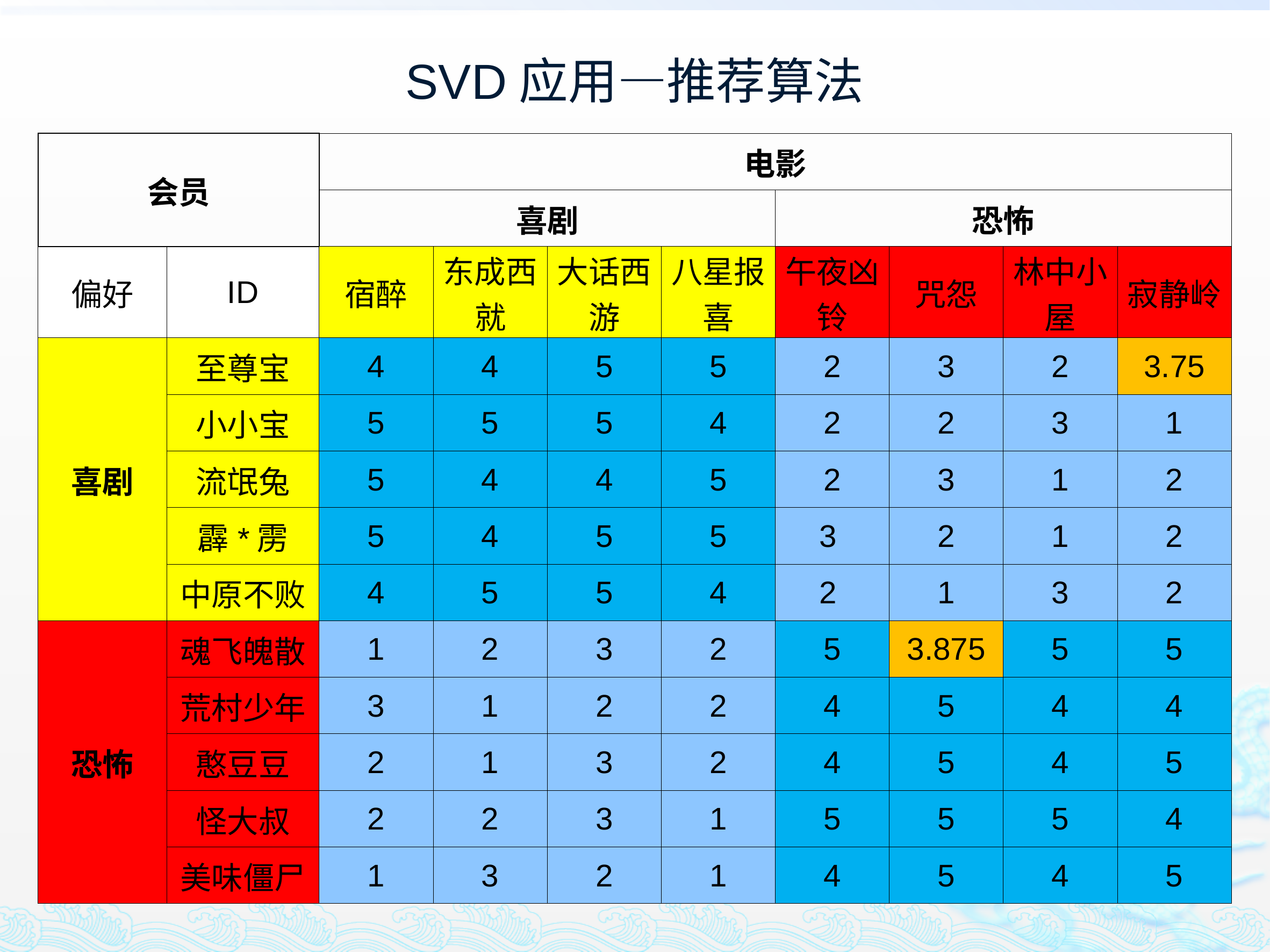

# SVD应用—推荐算法
| 会员 |  | 电影 |  |  |  |  |  |  |  |
| --- | --- | --- | --- | --- | --- | --- | --- | --- | --- |
|  |  | 喜剧 |  |  |  | 恐怖 |  |  |  |
| 偏好 | ID | 宿醉 | 东成西就 | 大话西游 | 八星报喜 | 午夜凶铃 | 咒怨 | 林中小屋 | 寂静岭 |
| 喜剧 | 至尊宝 | 4 | 4 | 5 | 5 | 2 | 3 | 2 | 3.75 |
|  | 小小宝 | 5 | 5 | 5 | 4 | 2 | 2 | 3 | 1 |
|  | 流氓兔 | 5 | 4 | 4 | 5 | 2 | 3 | 1 | 2 |
|  | 霹\*雳 | 5 | 4 | 5 | 5 | 3 | 2 | 1 | 2 |
|  | 中原不败 | 4 | 5 | 5 | 4 | 2 | 1 | 3 | 2 |
| 恐怖 | 魂飞魄散 | 1 | 2 | 3 | 2 | 5 | 3.875 | 5 | 5 |
|  | 荒村少年 | 3 | 1 | 2 | 2 | 4 | 5 | 4 | 4 |
|  | 憨豆豆 | 2 | 1 | 3 | 2 | 4 | 5 | 4 | 5 |
|  | 怪大叔 | 2 | 2 | 3 | 1 | 5 | 5 | 5 | 4 |
|  | 美味僵尸 | 1 | 3 | 2 | 1 | 4 | 5 | 4 | 5 |